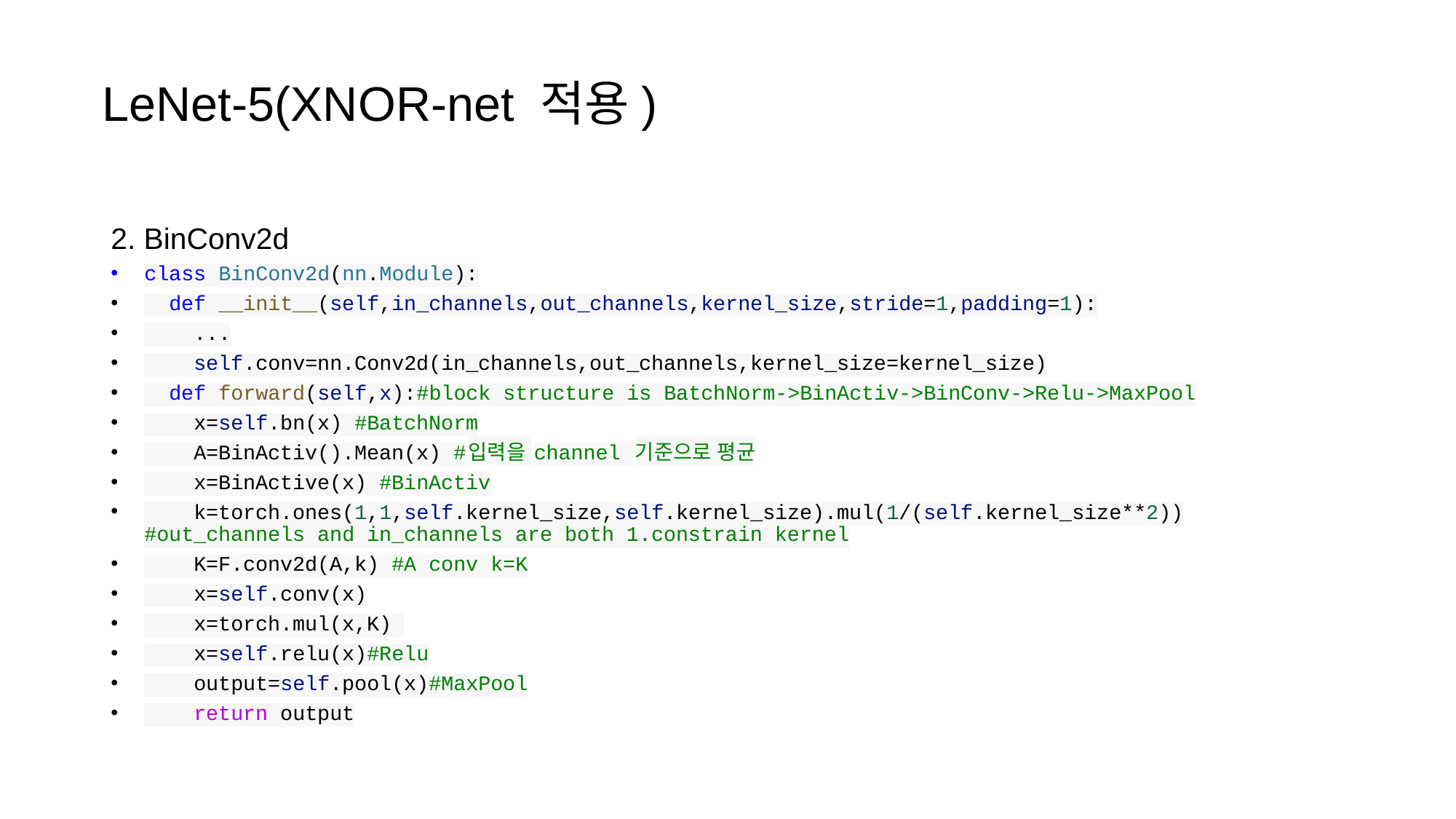

# LeNet-5(XNOR-net 적용)
2. BinConv2d
class BinConv2d(nn.Module):
  def __init__(self,in_channels,out_channels,kernel_size,stride=1,padding=1):
    ...
    self.conv=nn.Conv2d(in_channels,out_channels,kernel_size=kernel_size)
  def forward(self,x):#block structure is BatchNorm->BinActiv->BinConv->Relu->MaxPool
    x=self.bn(x) #BatchNorm
    A=BinActiv().Mean(x) #입력을 channel 기준으로 평균
    x=BinActive(x) #BinActiv
    k=torch.ones(1,1,self.kernel_size,self.kernel_size).mul(1/(self.kernel_size**2)) #out_channels and in_channels are both 1.constrain kernel
    K=F.conv2d(A,k) #A conv k=K
    x=self.conv(x)
    x=torch.mul(x,K)
    x=self.relu(x)#Relu
    output=self.pool(x)#MaxPool
    return output